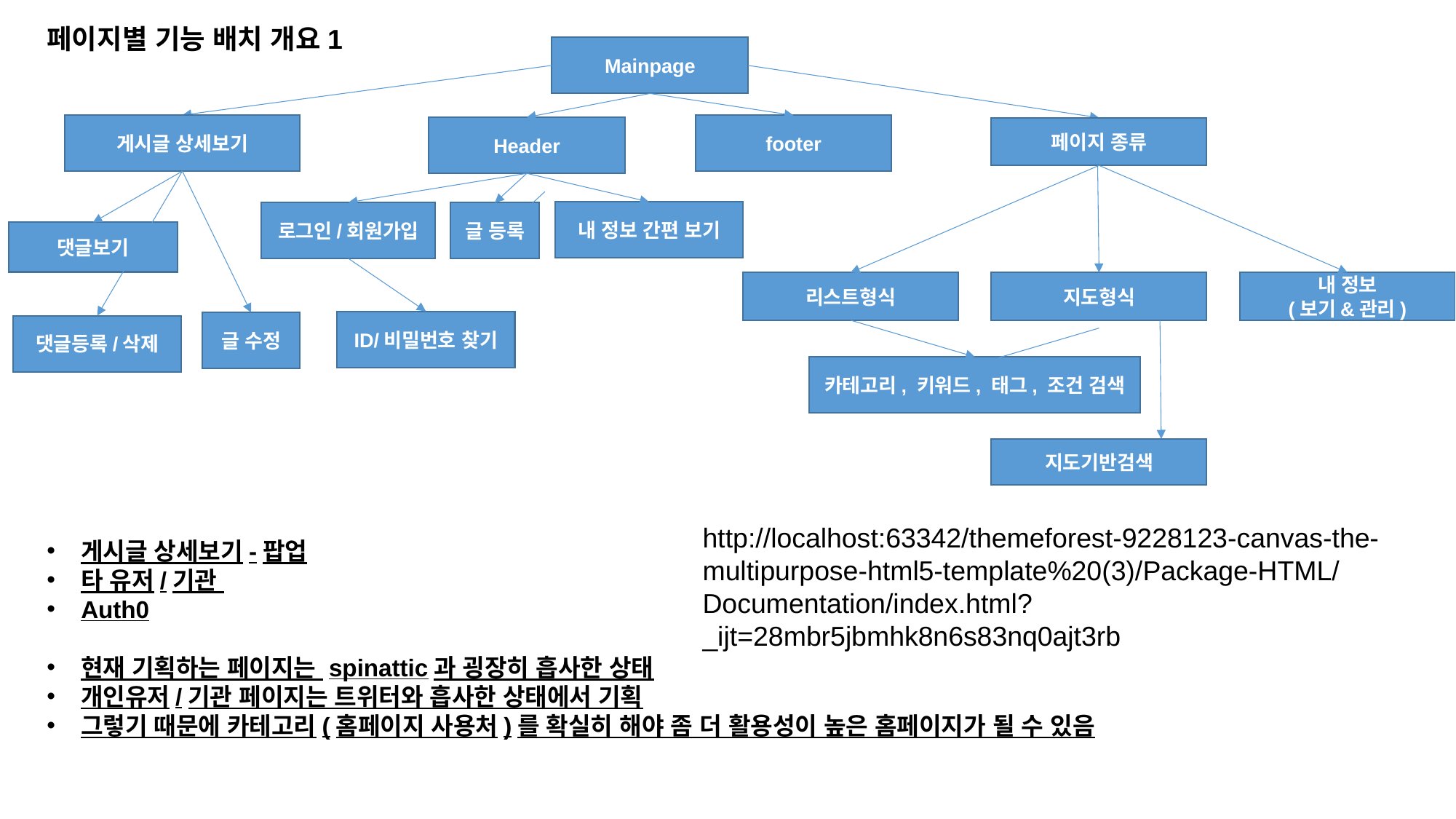

페이지별 기능 배치 개요1
Mainpage
게시글 상세보기
footer
Header
페이지 종류
내 정보 간편 보기
로그인/회원가입
글 등록
댓글보기
리스트형식
지도형식
내 정보
(보기&관리)
ID/비밀번호 찾기
글 수정
댓글등록/삭제
카테고리, 키워드, 태그, 조건 검색
지도기반검색
http://localhost:63342/themeforest-9228123-canvas-the-multipurpose-html5-template%20(3)/Package-HTML/Documentation/index.html?_ijt=28mbr5jbmhk8n6s83nq0ajt3rb
게시글 상세보기-팝업
타 유저/기관
Auth0

현재 기획하는 페이지는 spinattic과 굉장히 흡사한 상태
개인유저/기관 페이지는 트위터와 흡사한 상태에서 기획
그렇기 때문에 카테고리(홈페이지 사용처)를 확실히 해야 좀 더 활용성이 높은 홈페이지가 될 수 있음